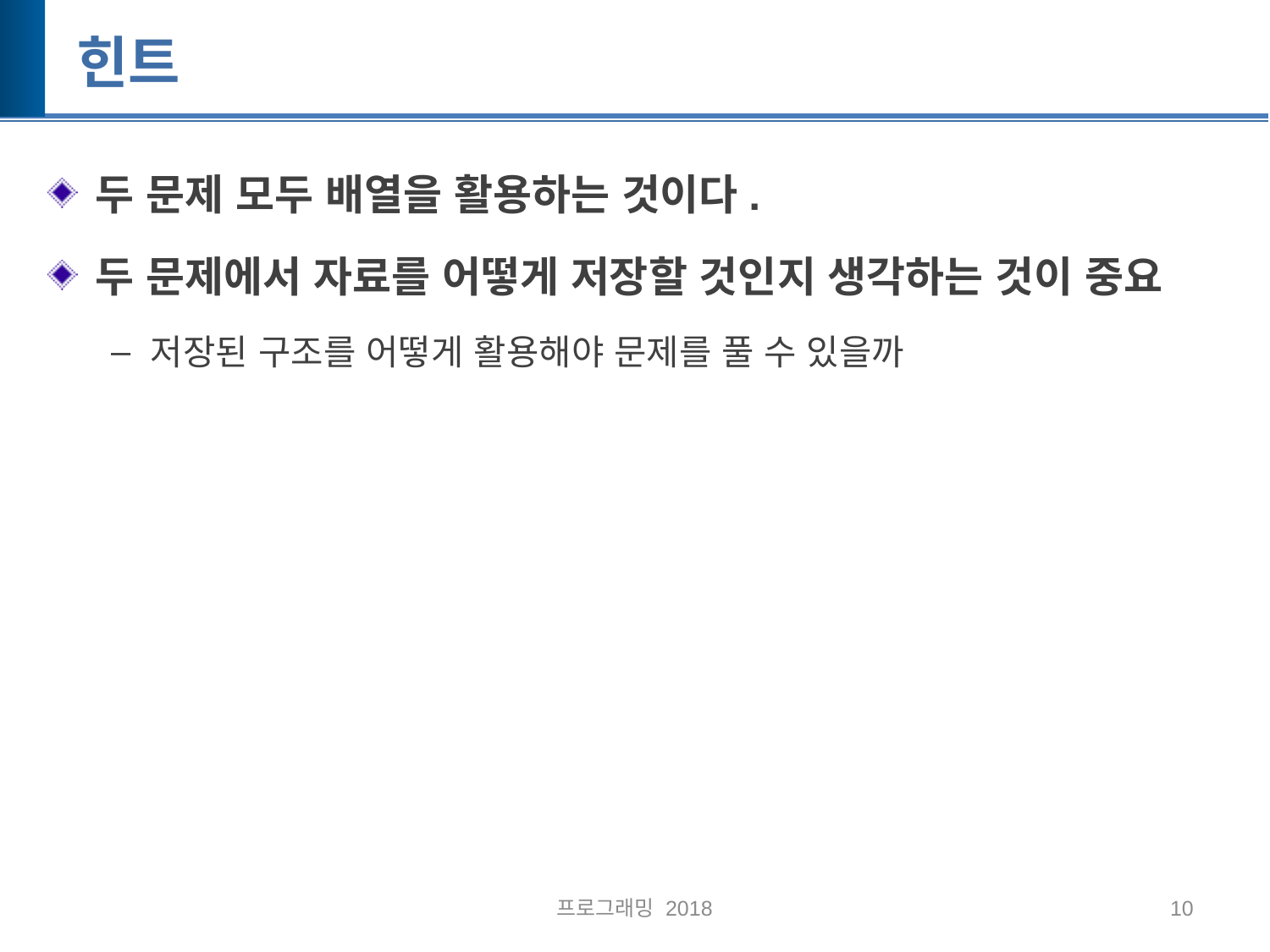

# 힌트
두 문제 모두 배열을 활용하는 것이다.
두 문제에서 자료를 어떻게 저장할 것인지 생각하는 것이 중요
저장된 구조를 어떻게 활용해야 문제를 풀 수 있을까

프로그래밍 2018
10